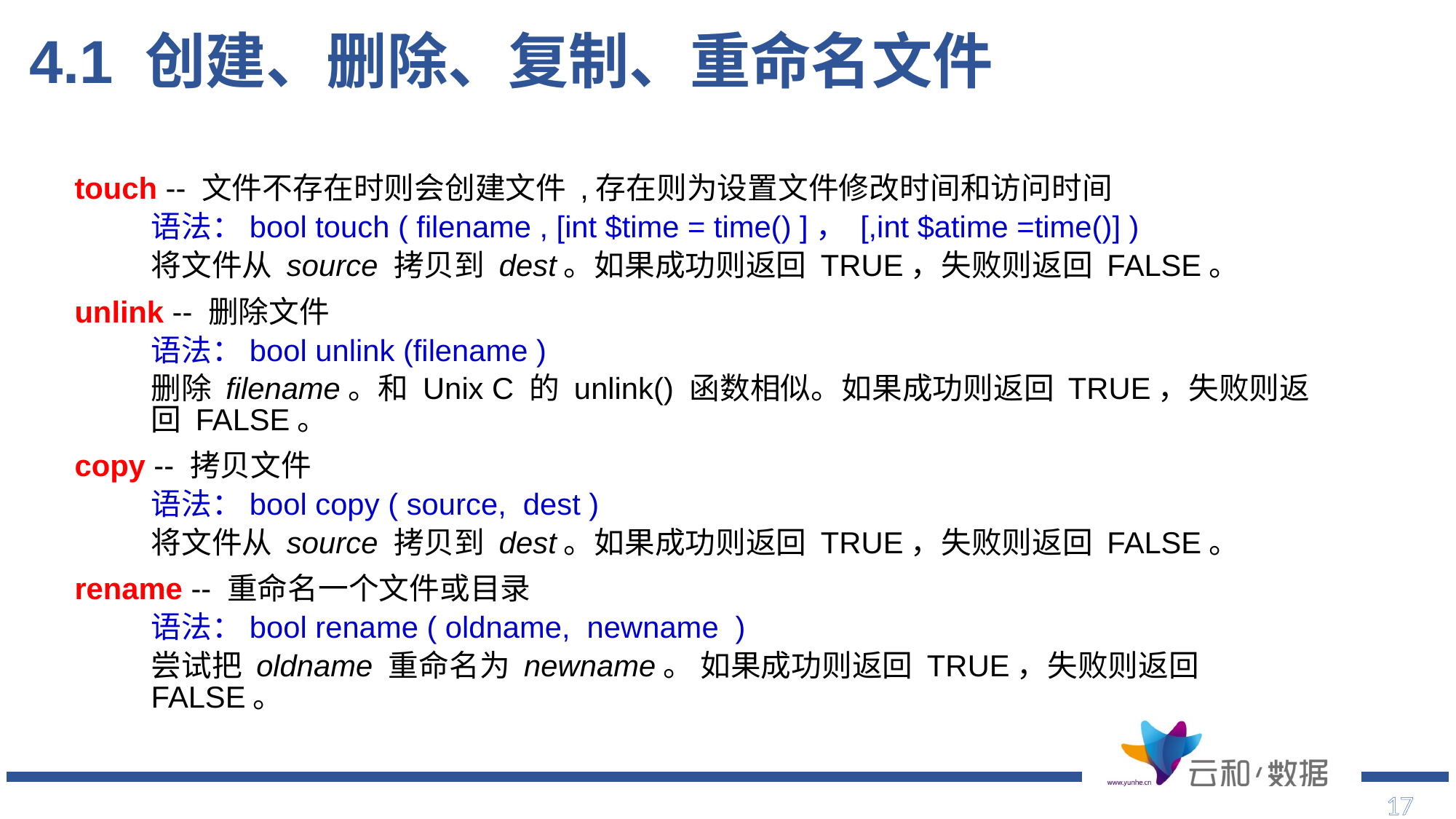

# 4.1 创建、删除、复制、重命名文件
touch -- 文件不存在时则会创建文件 ,存在则为设置文件修改时间和访问时间
语法：bool touch ( filename , [int $time = time() ]， [,int $atime =time()] )
将文件从 source 拷贝到 dest。如果成功则返回 TRUE，失败则返回 FALSE。
unlink -- 删除文件
语法：bool unlink (filename )
删除 filename。和 Unix C 的 unlink() 函数相似。如果成功则返回 TRUE，失败则返回 FALSE。
copy -- 拷贝文件
语法：bool copy ( source,  dest )
将文件从 source 拷贝到 dest。如果成功则返回 TRUE，失败则返回 FALSE。
rename -- 重命名一个文件或目录
语法：bool rename ( oldname,  newname  )
尝试把 oldname 重命名为 newname。 如果成功则返回 TRUE，失败则返回 FALSE。